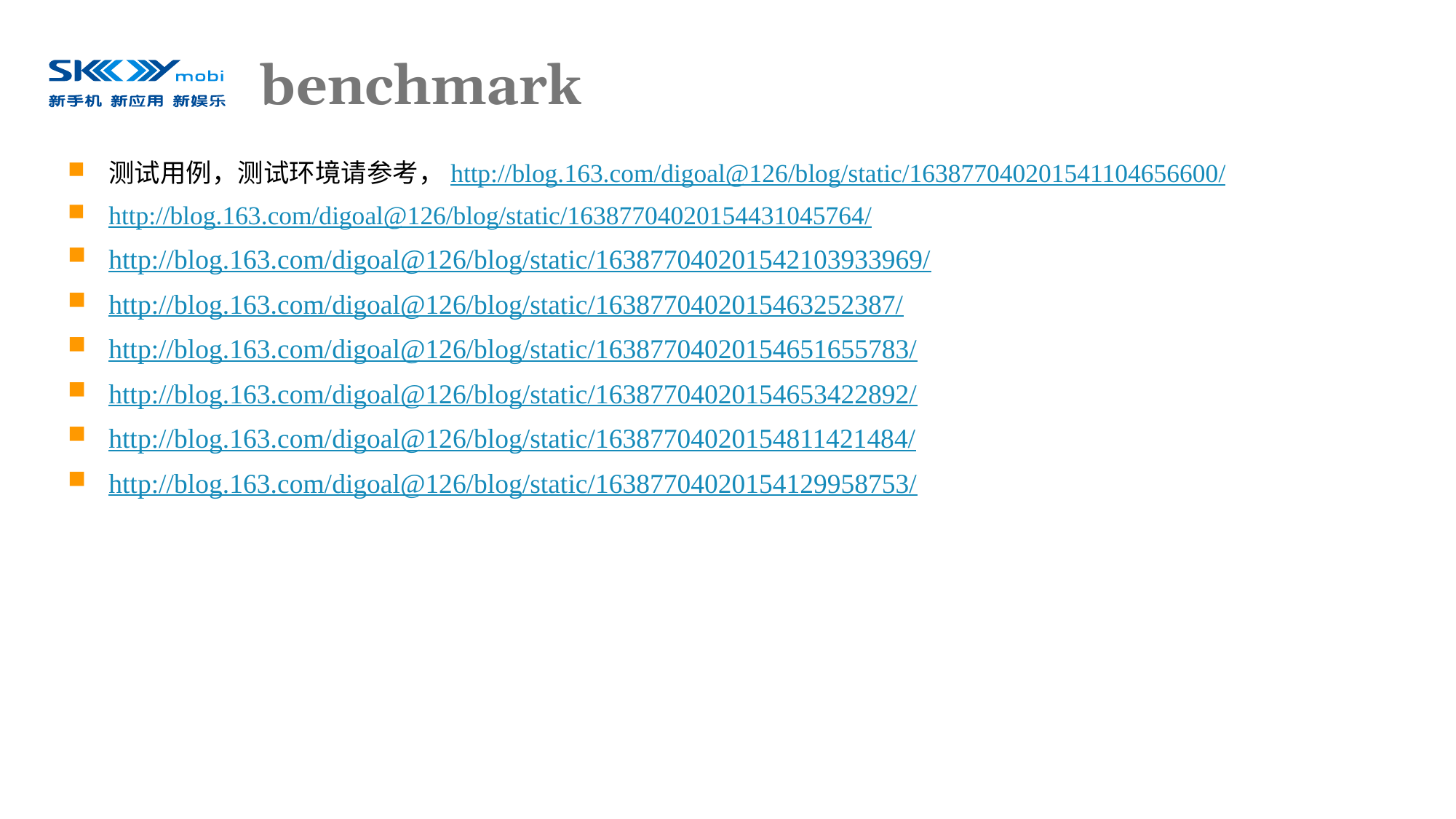

# benchmark
测试用例，测试环境请参考，http://blog.163.com/digoal@126/blog/static/163877040201541104656600/
http://blog.163.com/digoal@126/blog/static/16387704020154431045764/
http://blog.163.com/digoal@126/blog/static/163877040201542103933969/
http://blog.163.com/digoal@126/blog/static/1638770402015463252387/
http://blog.163.com/digoal@126/blog/static/16387704020154651655783/
http://blog.163.com/digoal@126/blog/static/16387704020154653422892/
http://blog.163.com/digoal@126/blog/static/16387704020154811421484/
http://blog.163.com/digoal@126/blog/static/16387704020154129958753/